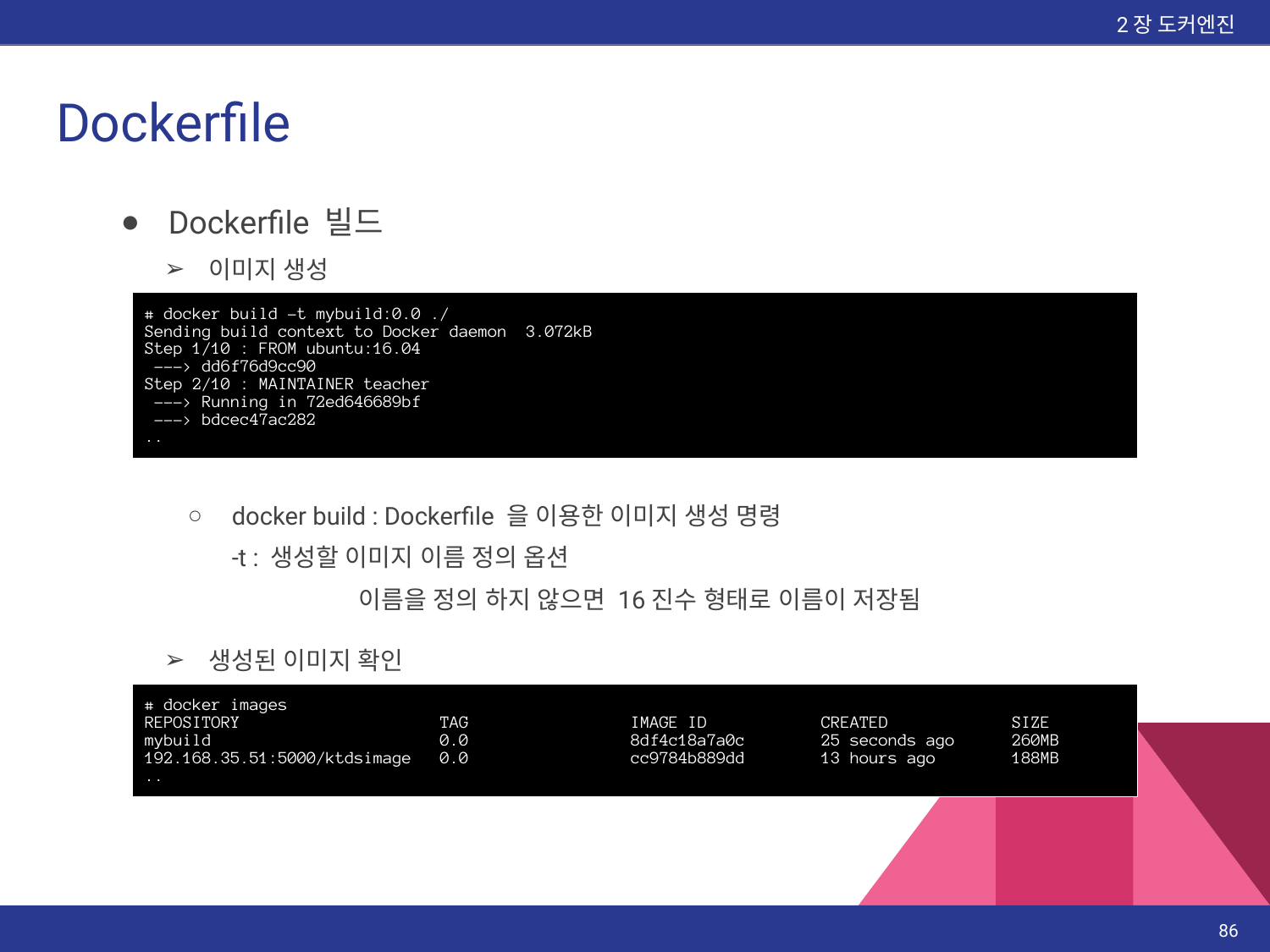

2장 도커엔진
# Dockerfile
Dockerfile 빌드
이미지 생성

| # docker build -t mybuild:0.0 ./ Sending build context to Docker daemon 3.072kB Step 1/10 : FROM ubuntu:16.04 ---> dd6f76d9cc90 Step 2/10 : MAINTAINER teacher ---> Running in 72ed646689bf ---> bdcec47ac282 .. |
| --- |
docker build : Dockerfile 을 이용한 이미지 생성 명령
-t : 생성할 이미지 이름 정의 옵션
		이름을 정의 하지 않으면 16진수 형태로 이름이 저장됨

생성된 이미지 확인

| # docker images REPOSITORY TAG IMAGE ID CREATED SIZE mybuild 0.0 8df4c18a7a0c 25 seconds ago 260MB 192.168.35.51:5000/ktdsimage 0.0 cc9784b889dd 13 hours ago 188MB .. |
| --- |
86